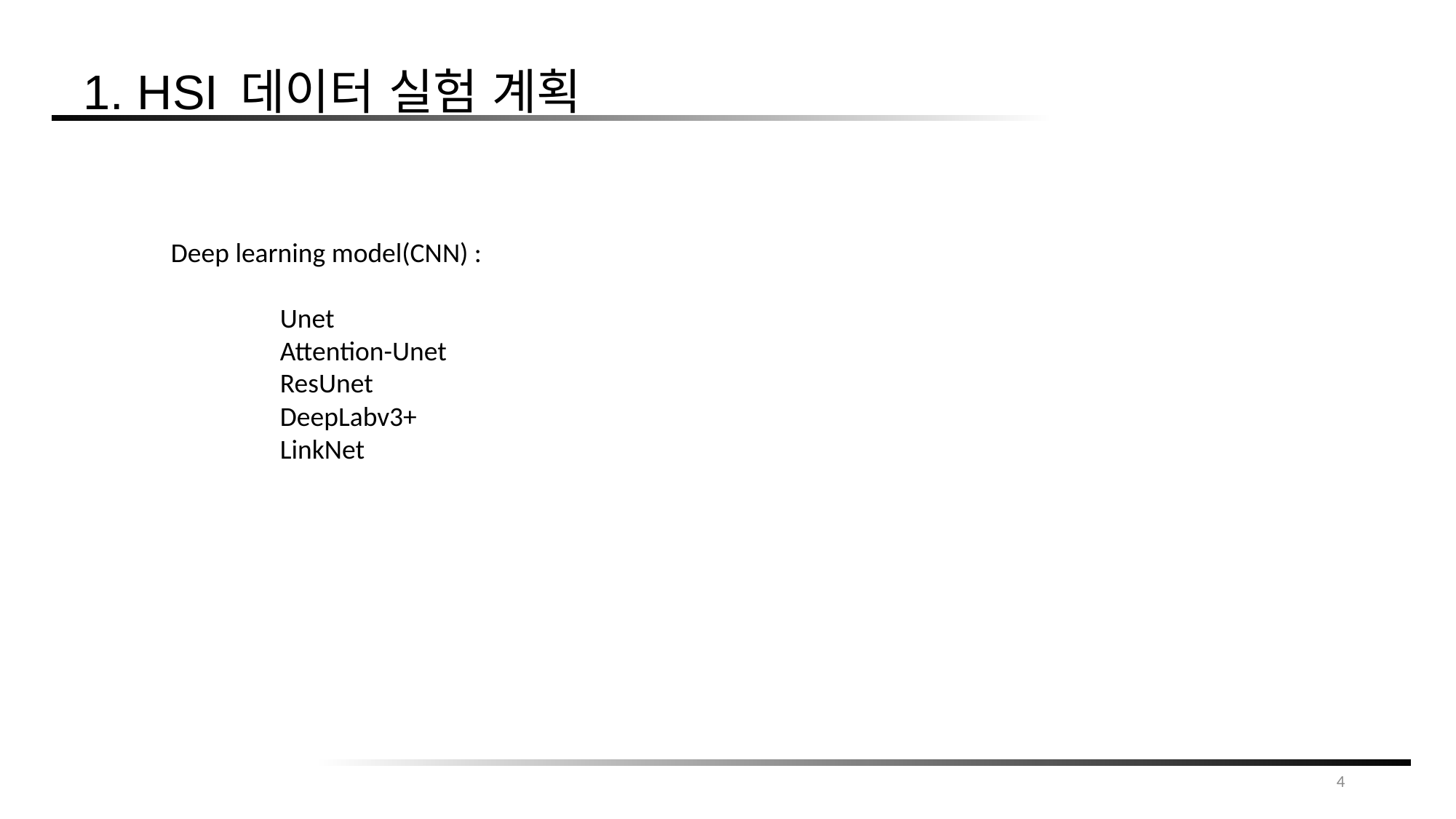

1. HSI 데이터 실험 계획
Deep learning model(CNN) :

	Unet
	Attention-Unet
	ResUnet
	DeepLabv3+
	LinkNet
4